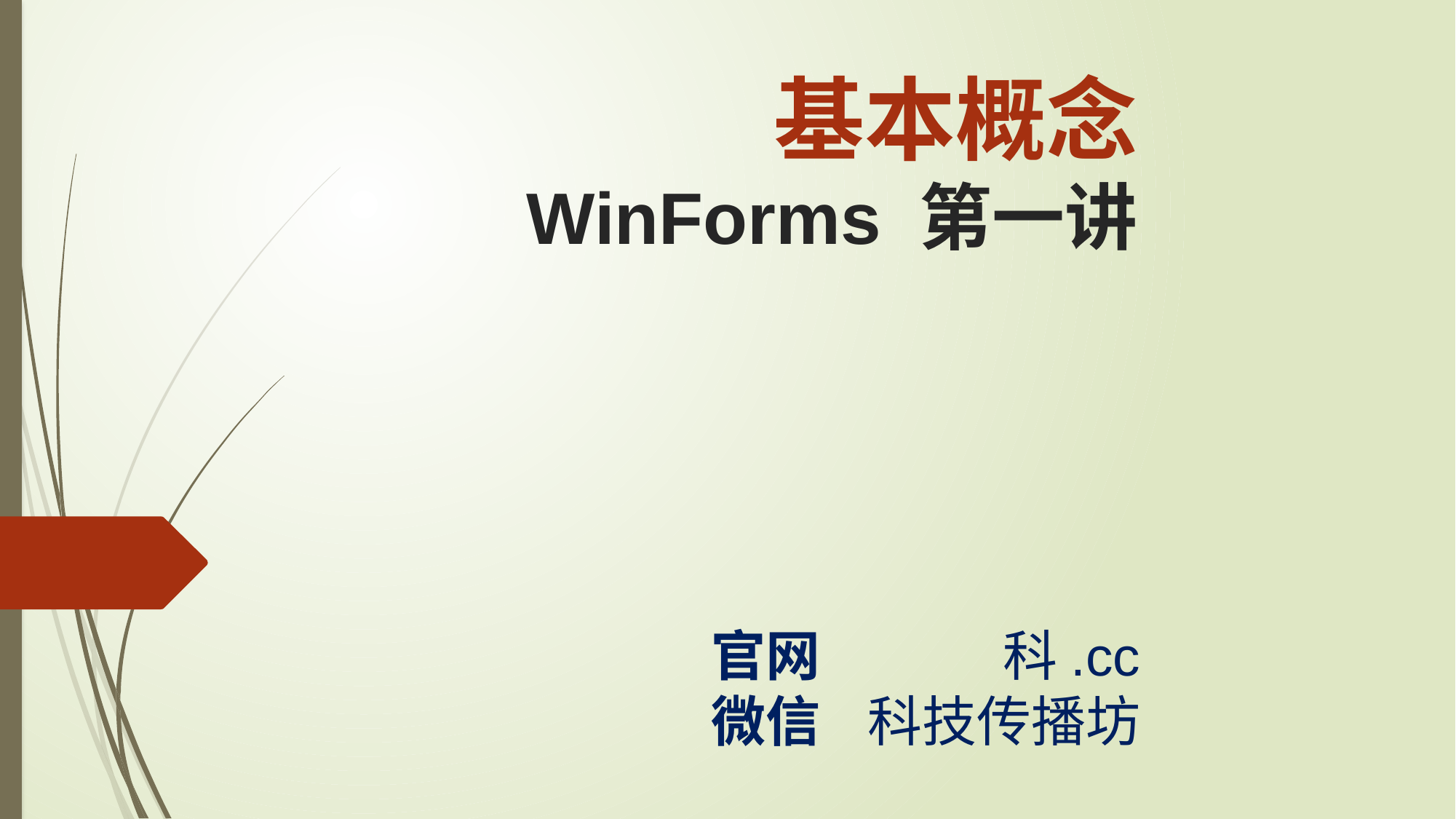

基本概念
WinForms 第一讲
官网
微信
科.cc
科技传播坊